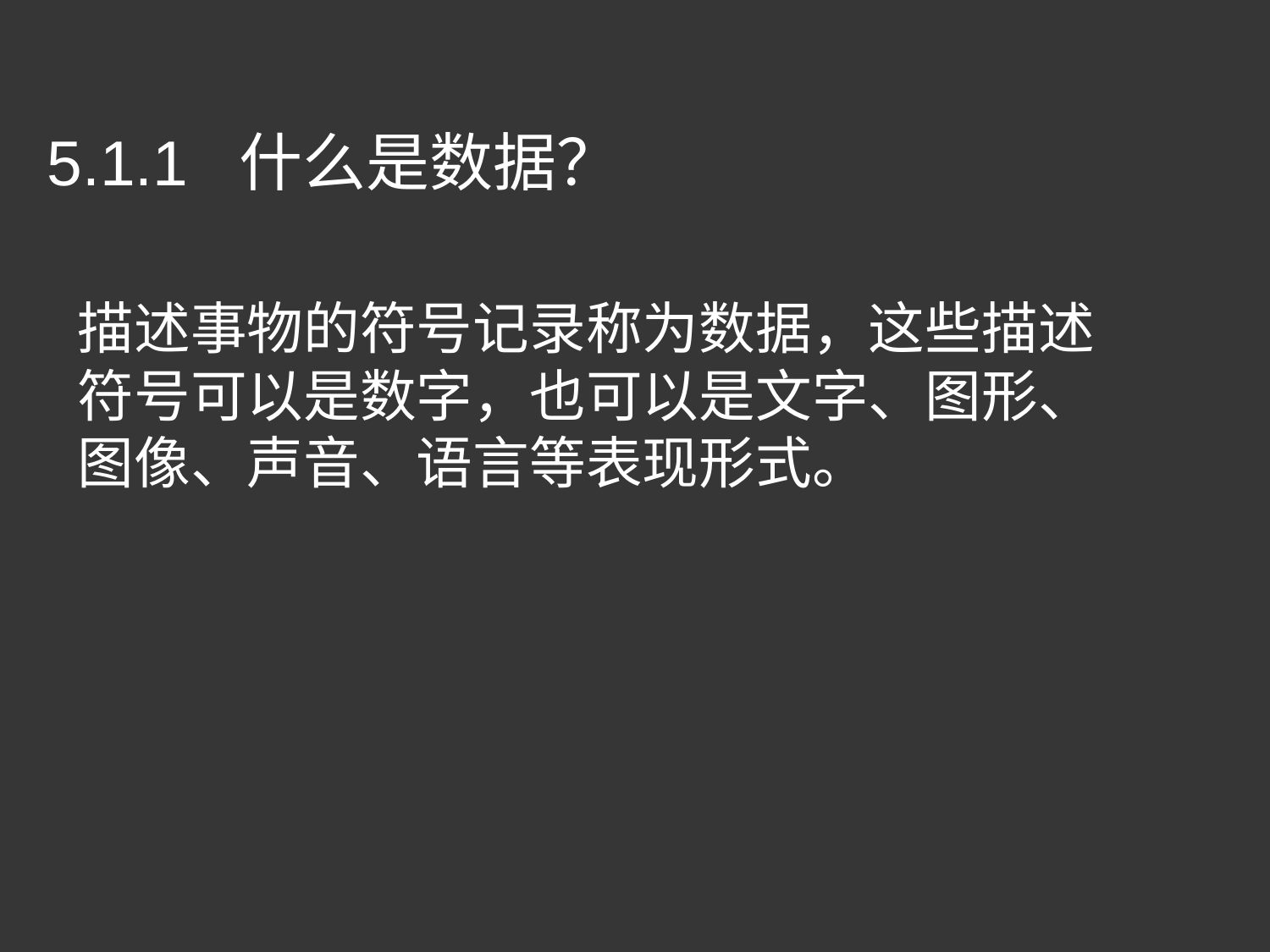

5.1.1  什么是数据？
描述事物的符号记录称为数据，这些描述符号可以是数字，也可以是文字、图形、图像、声音、语言等表现形式。